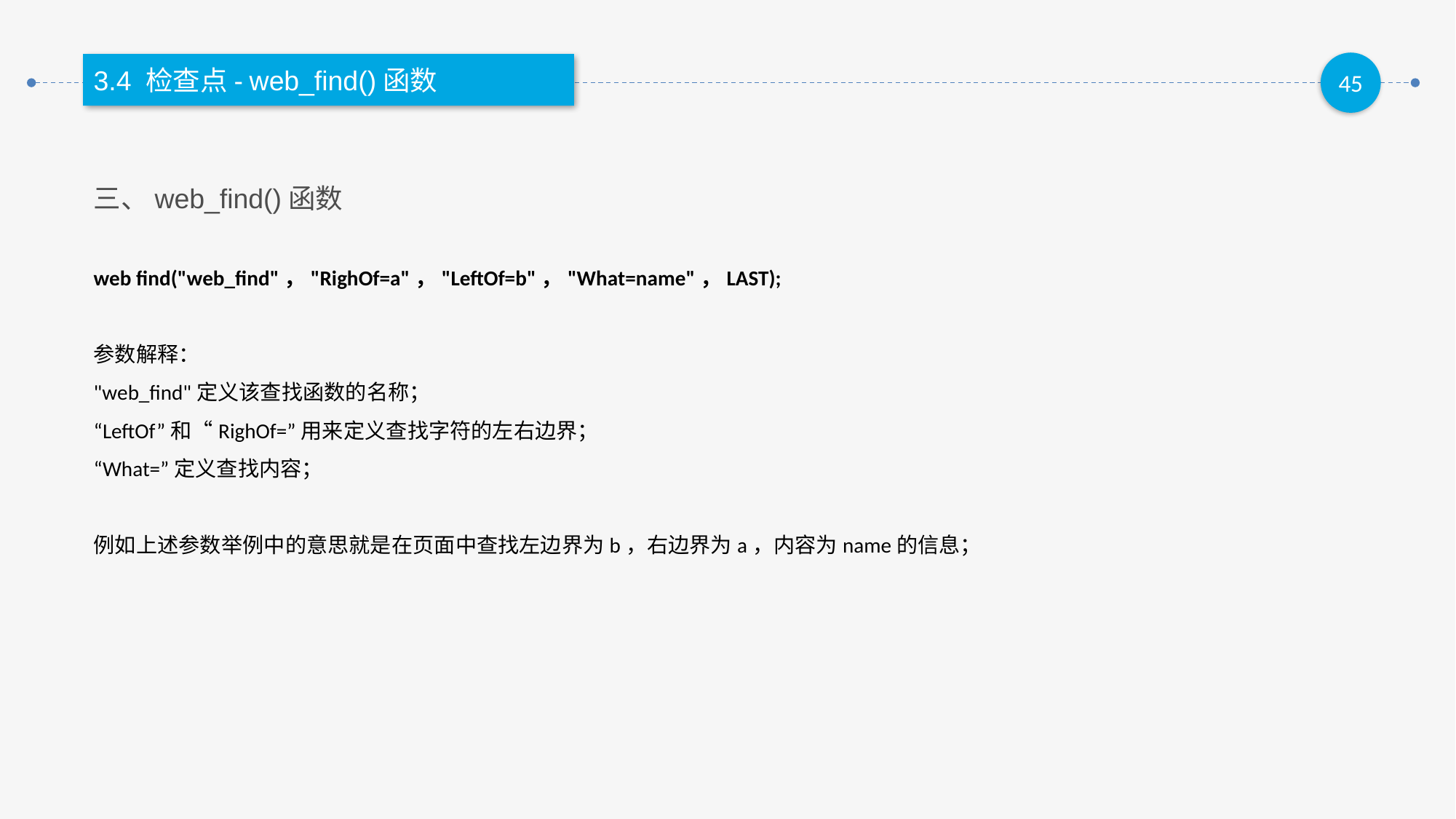

3.4 检查点- web_find()函数
三、web_find()函数

web find("web_find"，"RighOf=a"，"LeftOf=b"，"What=name"，LAST);

参数解释：
"web_find"定义该查找函数的名称；
“LeftOf”和“RighOf=”用来定义查找字符的左右边界；
“What=”定义查找内容；

例如上述参数举例中的意思就是在页面中查找左边界为b，右边界为a，内容为name的信息；